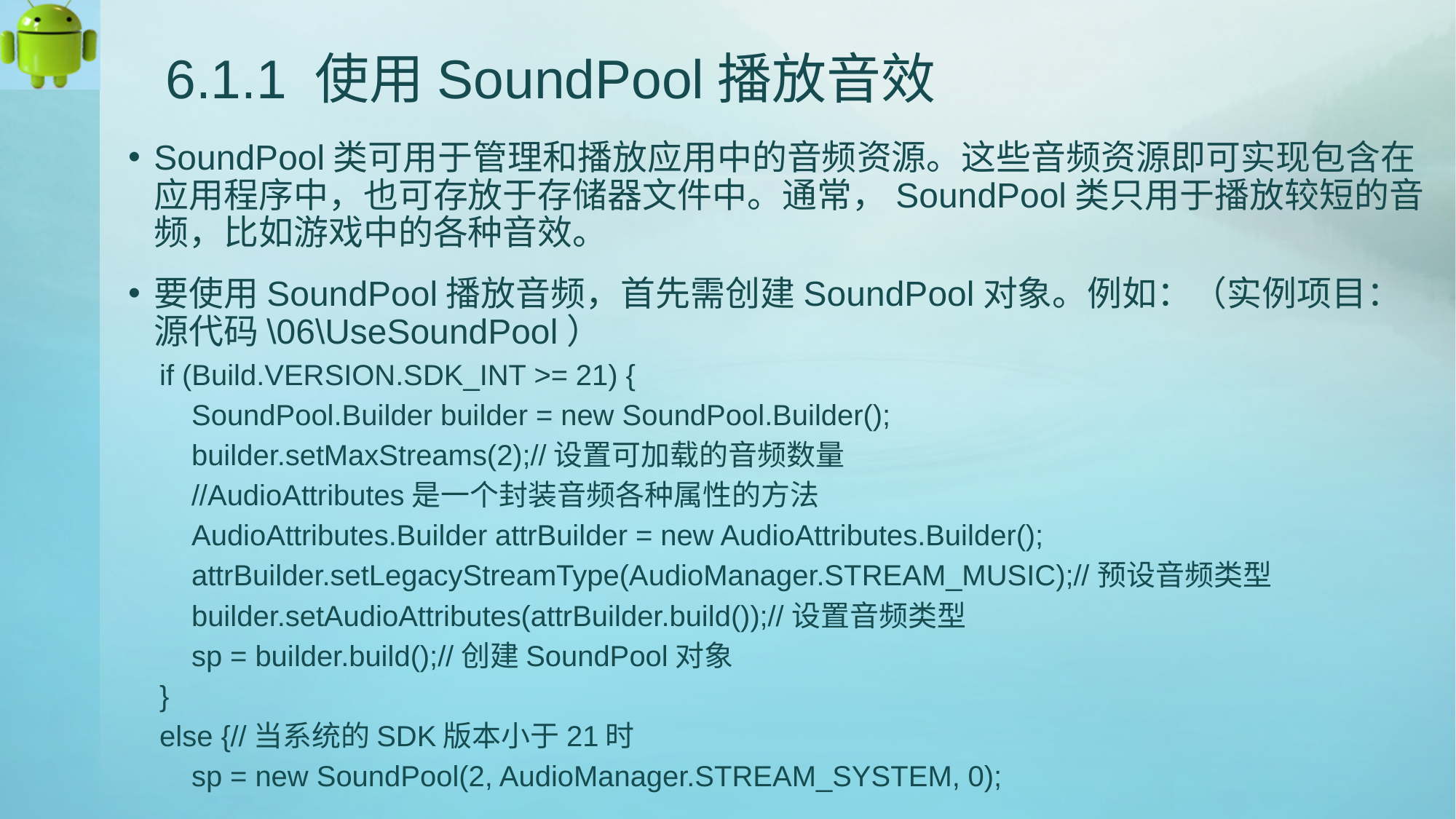

# 6.1.1 使用SoundPool播放音效
SoundPool类可用于管理和播放应用中的音频资源。这些音频资源即可实现包含在应用程序中，也可存放于存储器文件中。通常，SoundPool类只用于播放较短的音频，比如游戏中的各种音效。
要使用SoundPool播放音频，首先需创建SoundPool对象。例如：（实例项目：源代码\06\UseSoundPool）
if (Build.VERSION.SDK_INT >= 21) {
    SoundPool.Builder builder = new SoundPool.Builder();
    builder.setMaxStreams(2);//设置可加载的音频数量
    //AudioAttributes是一个封装音频各种属性的方法
    AudioAttributes.Builder attrBuilder = new AudioAttributes.Builder();
    attrBuilder.setLegacyStreamType(AudioManager.STREAM_MUSIC);//预设音频类型
    builder.setAudioAttributes(attrBuilder.build());//设置音频类型
    sp = builder.build();//创建SoundPool对象
}
else {//当系统的SDK版本小于21时
    sp = new SoundPool(2, AudioManager.STREAM_SYSTEM, 0);